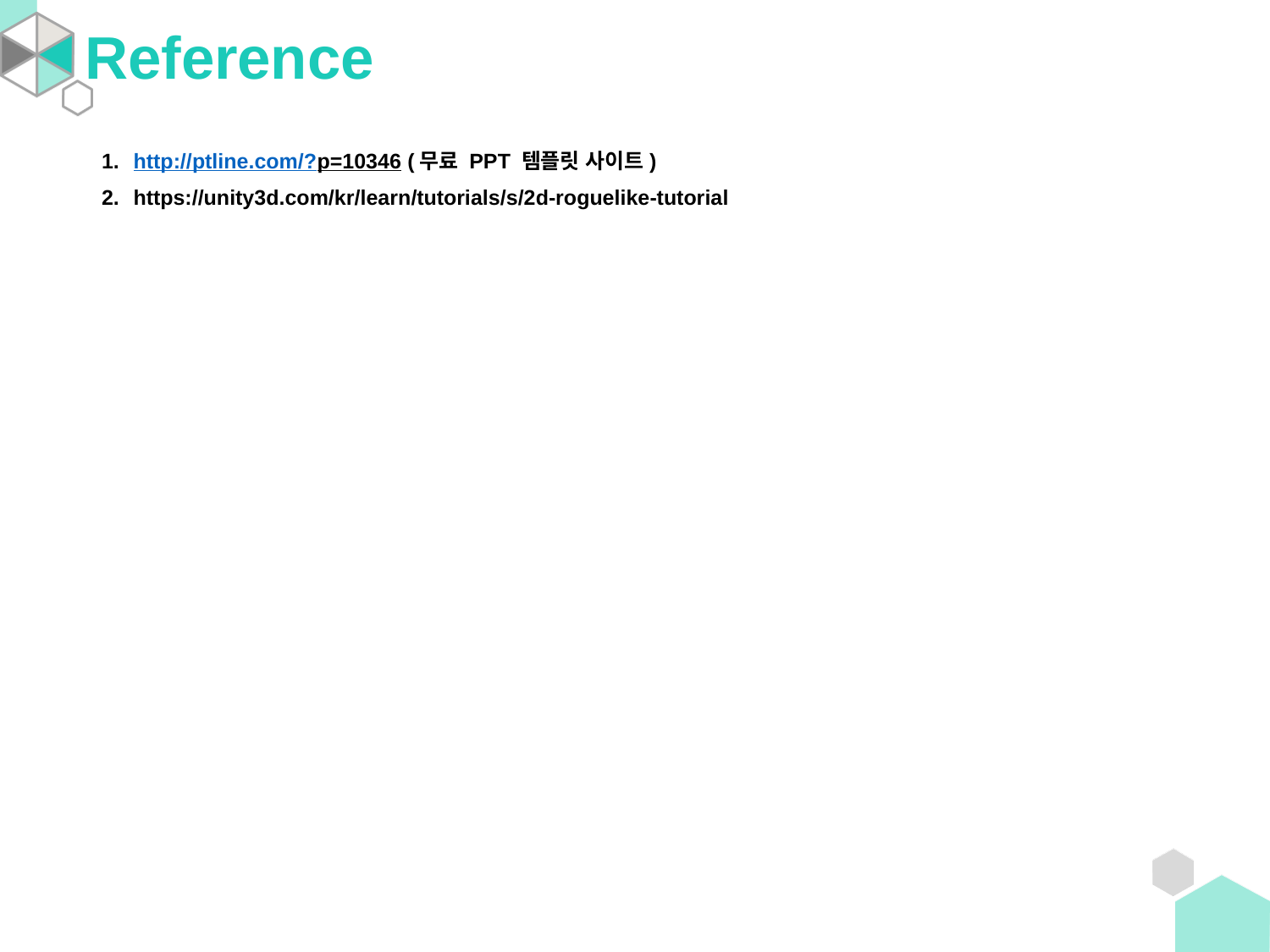

Reference
http://ptline.com/?p=10346 (무료 PPT 템플릿 사이트)
https://unity3d.com/kr/learn/tutorials/s/2d-roguelike-tutorial